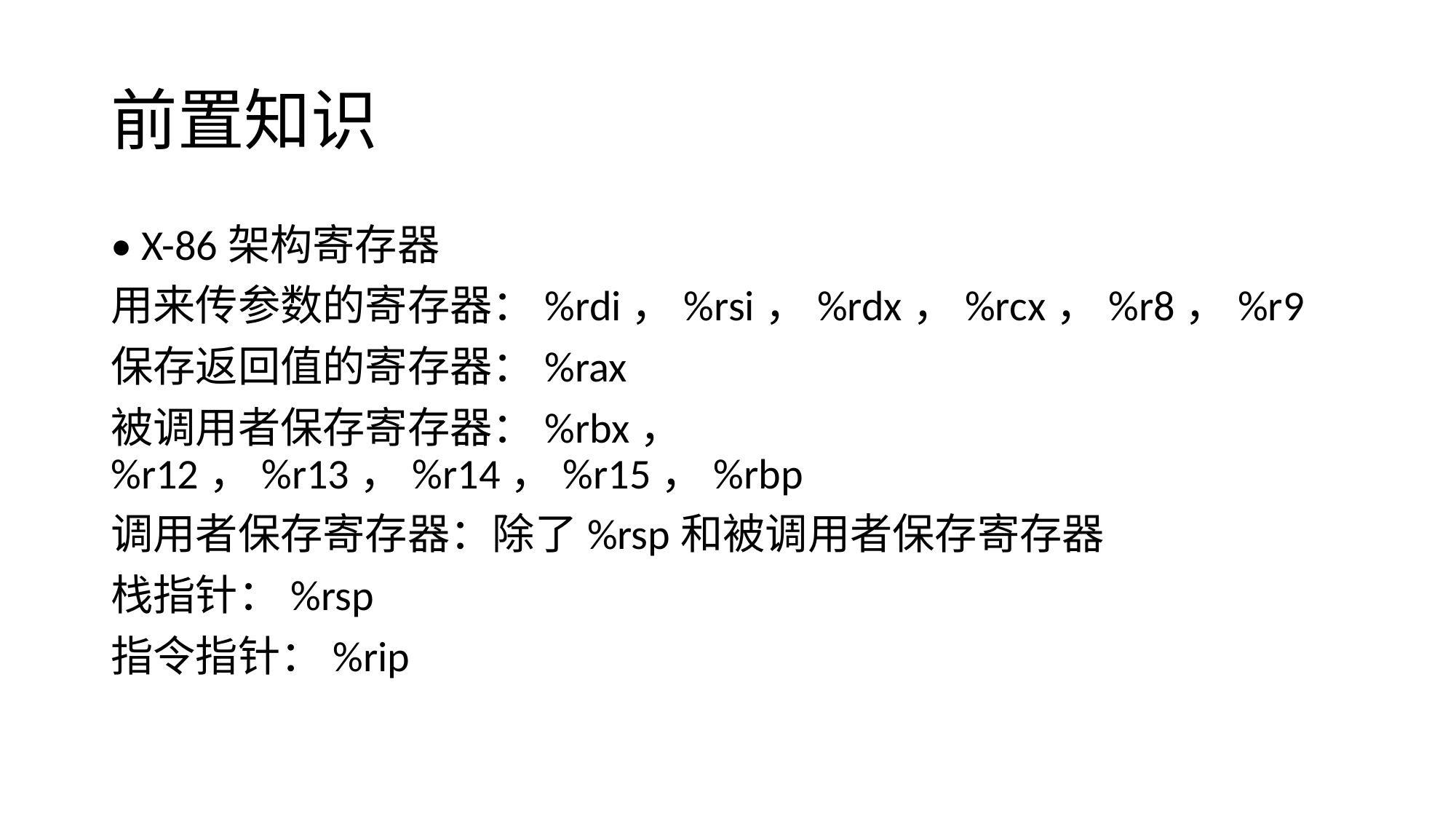

# 前置知识
• X-86架构寄存器
用来传参数的寄存器：%rdi，%rsi，%rdx，%rcx，%r8，%r9
保存返回值的寄存器：%rax
被调用者保存寄存器：%rbx，%r12，%r13，%r14，%r15，%rbp
调用者保存寄存器：除了%rsp和被调用者保存寄存器
栈指针：%rsp
指令指针：%rip